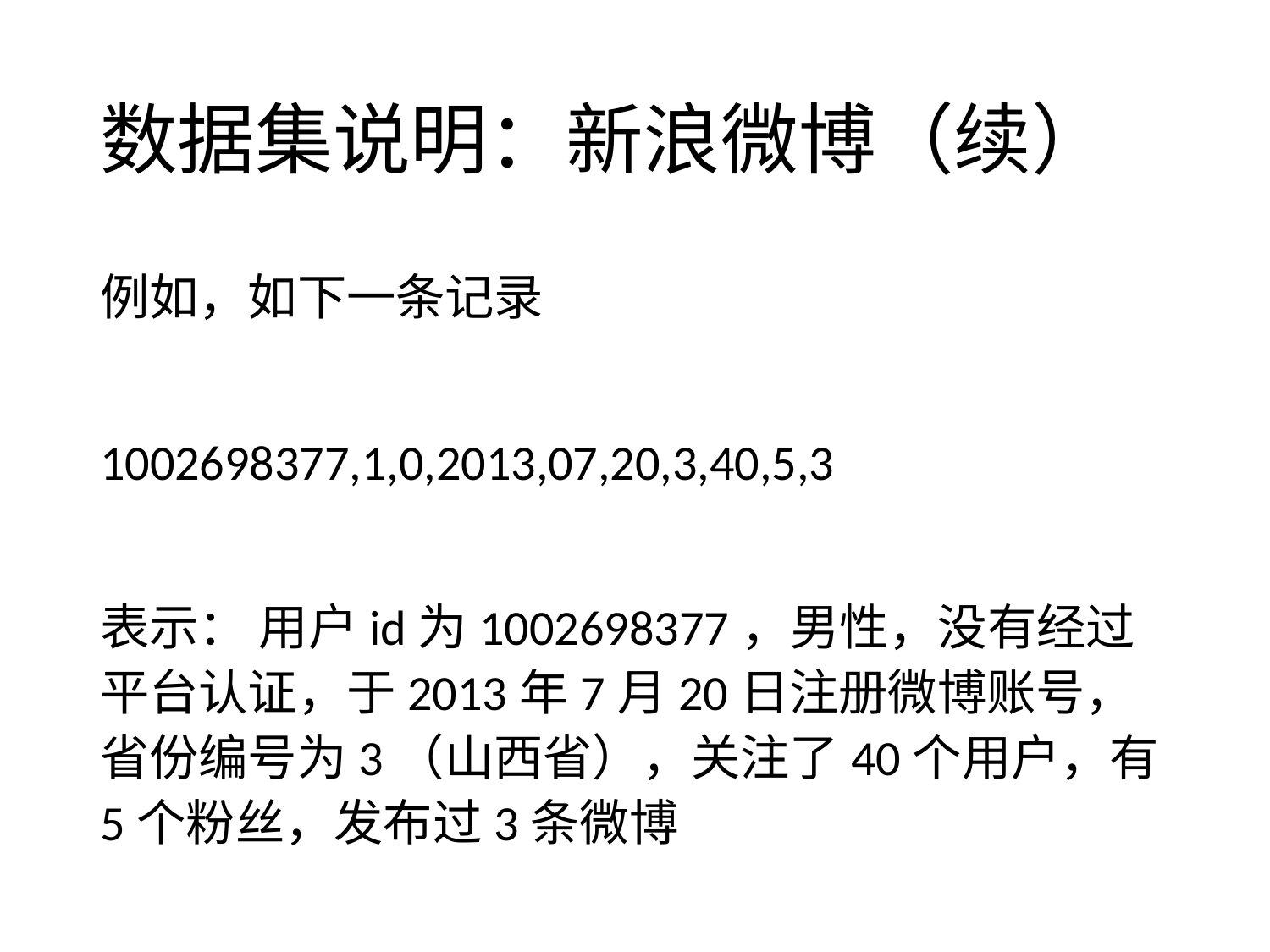

# 数据集说明：新浪微博（续）
例如，如下一条记录

1002698377,1,0,2013,07,20,3,40,5,3

表示： 用户id为1002698377，男性，没有经过平台认证，于2013年7月20日注册微博账号，省份编号为3（山西省），关注了40个用户，有5个粉丝，发布过3条微博